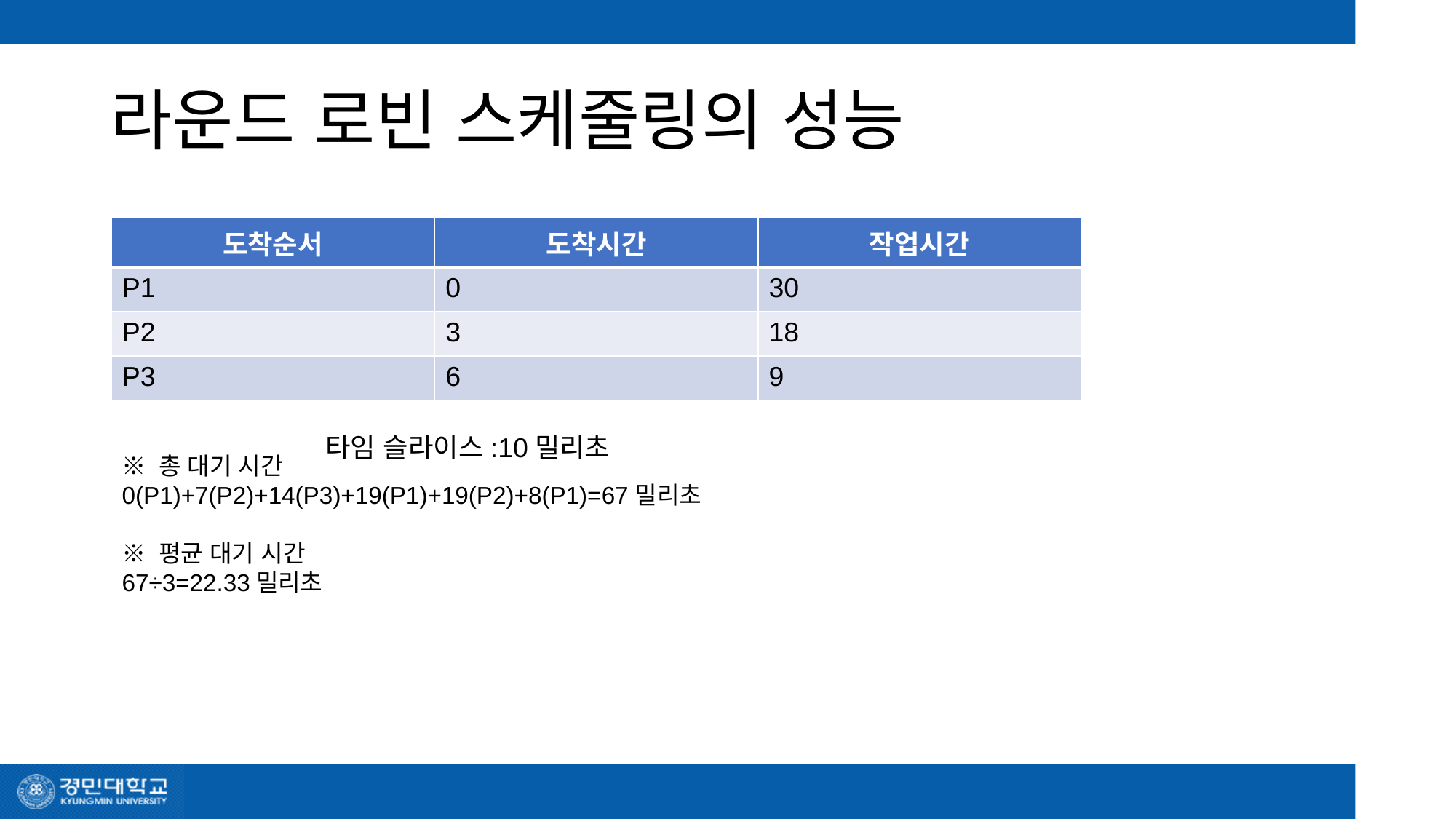

# 라운드 로빈 스케줄링의 성능

| 도착순서 | 도착시간 | 작업시간 |
| --- | --- | --- |
| P1 | 0 | 30 |
| P2 | 3 | 18 |
| P3 | 6 | 9 |
타임 슬라이스:10밀리초
※ 총 대기 시간
0(P1)+7(P2)+14(P3)+19(P1)+19(P2)+8(P1)=67밀리초

※ 평균 대기 시간
67÷3=22.33밀리초